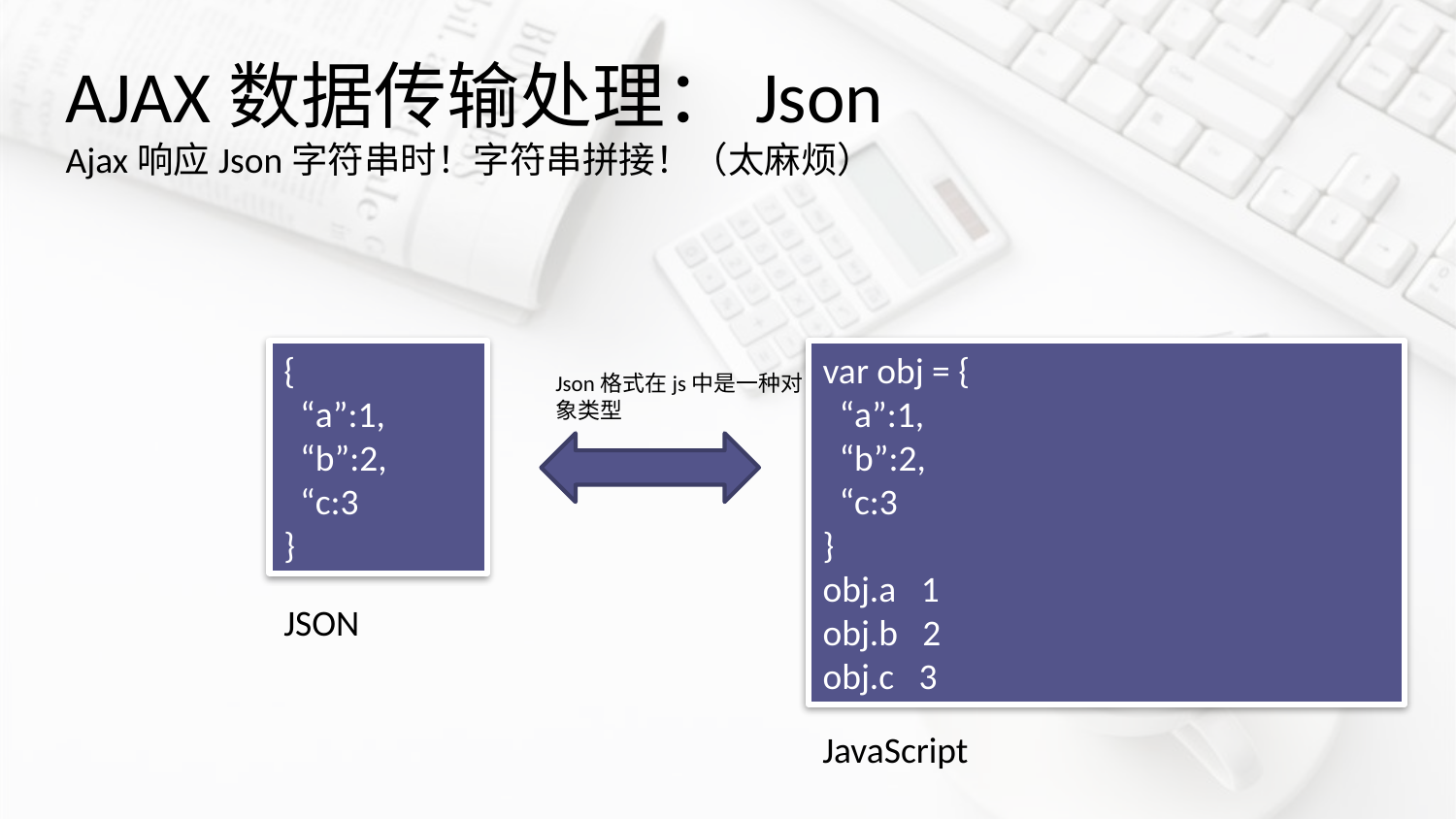

AJAX数据传输处理：Json
Ajax响应Json字符串时！字符串拼接！（太麻烦）

{
  “a”:1,
  “b”:2,
  “c:3
}
var obj = {
  “a”:1,
  “b”:2,
  “c:3
}
obj.a   1
obj.b   2
obj.c   3
Json格式在js中是一种对象类型

JSON
JavaScript